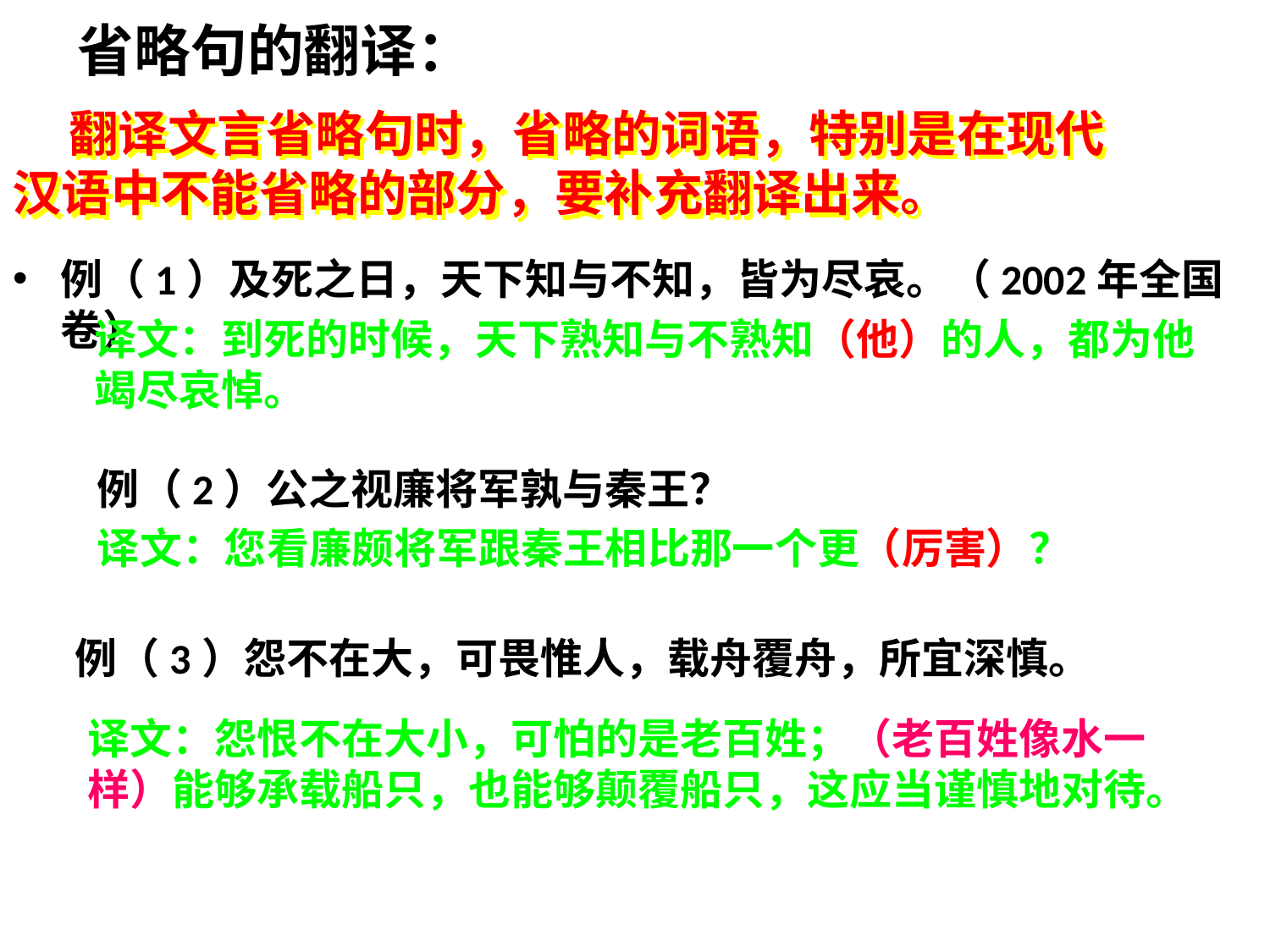

# 省略句的翻译：
    翻译文言省略句时，省略的词语，特别是在现代
汉语中不能省略的部分，要补充翻译出来。
例（1）及死之日，天下知与不知，皆为尽哀。（2002年全国卷）
译文：到死的时候，天下熟知与不熟知（他）的人，都为他竭尽哀悼。
例（2）公之视廉将军孰与秦王？
译文：您看廉颇将军跟秦王相比那一个更（厉害）？
例（3）怨不在大，可畏惟人，载舟覆舟，所宜深慎。
译文：怨恨不在大小，可怕的是老百姓；（老百姓像水一样）能够承载船只，也能够颠覆船只，这应当谨慎地对待。